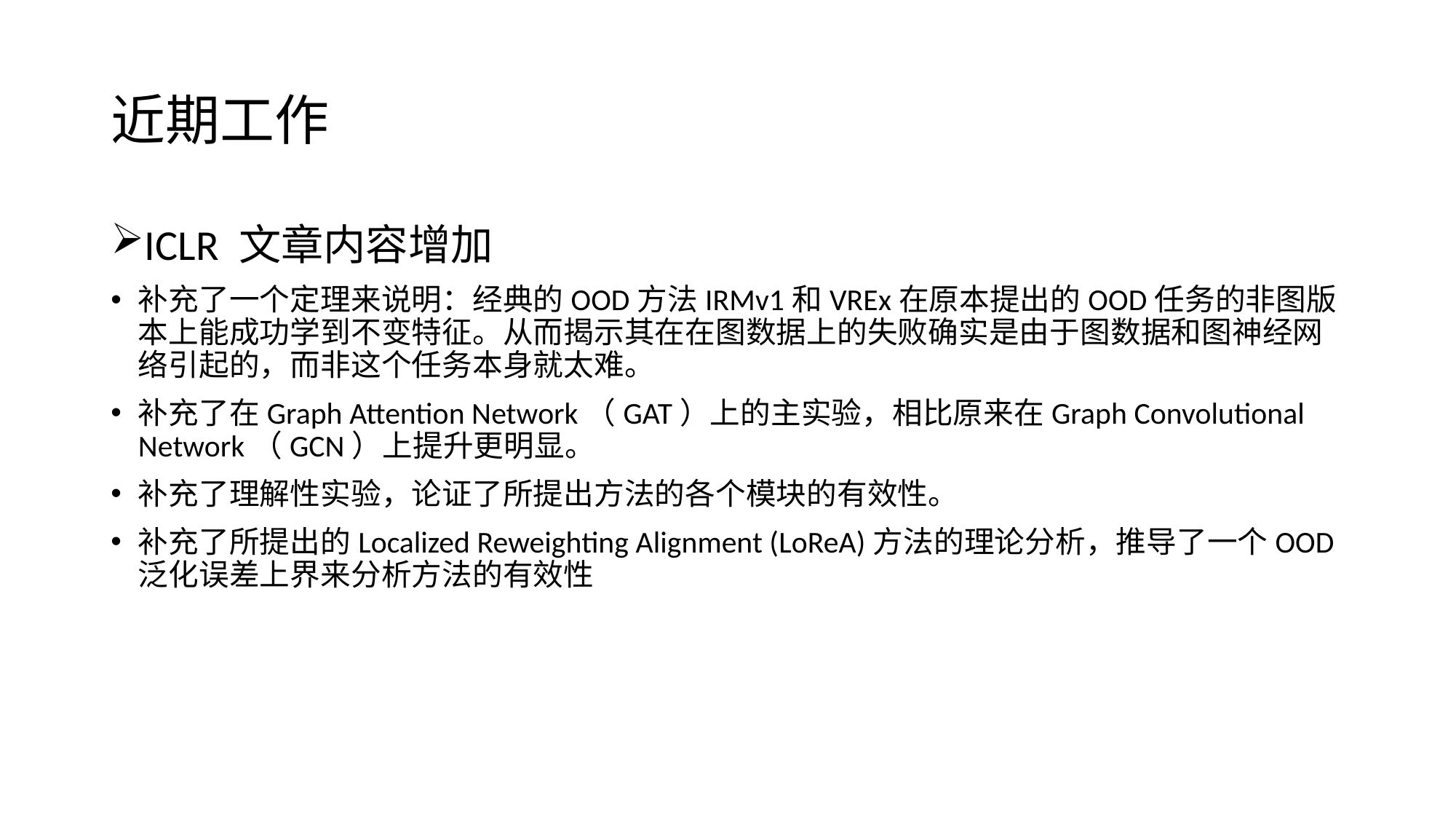

# 近期工作
ICLR 文章内容增加
补充了一个定理来说明：经典的OOD方法IRMv1和VREx在原本提出的OOD任务的非图版本上能成功学到不变特征。从而揭示其在在图数据上的失败确实是由于图数据和图神经网络引起的，而非这个任务本身就太难。
补充了在Graph Attention Network（GAT）上的主实验，相比原来在Graph Convolutional Network（GCN）上提升更明显。
补充了理解性实验，论证了所提出方法的各个模块的有效性。
补充了所提出的Localized Reweighting Alignment (LoReA)方法的理论分析，推导了一个OOD泛化误差上界来分析方法的有效性